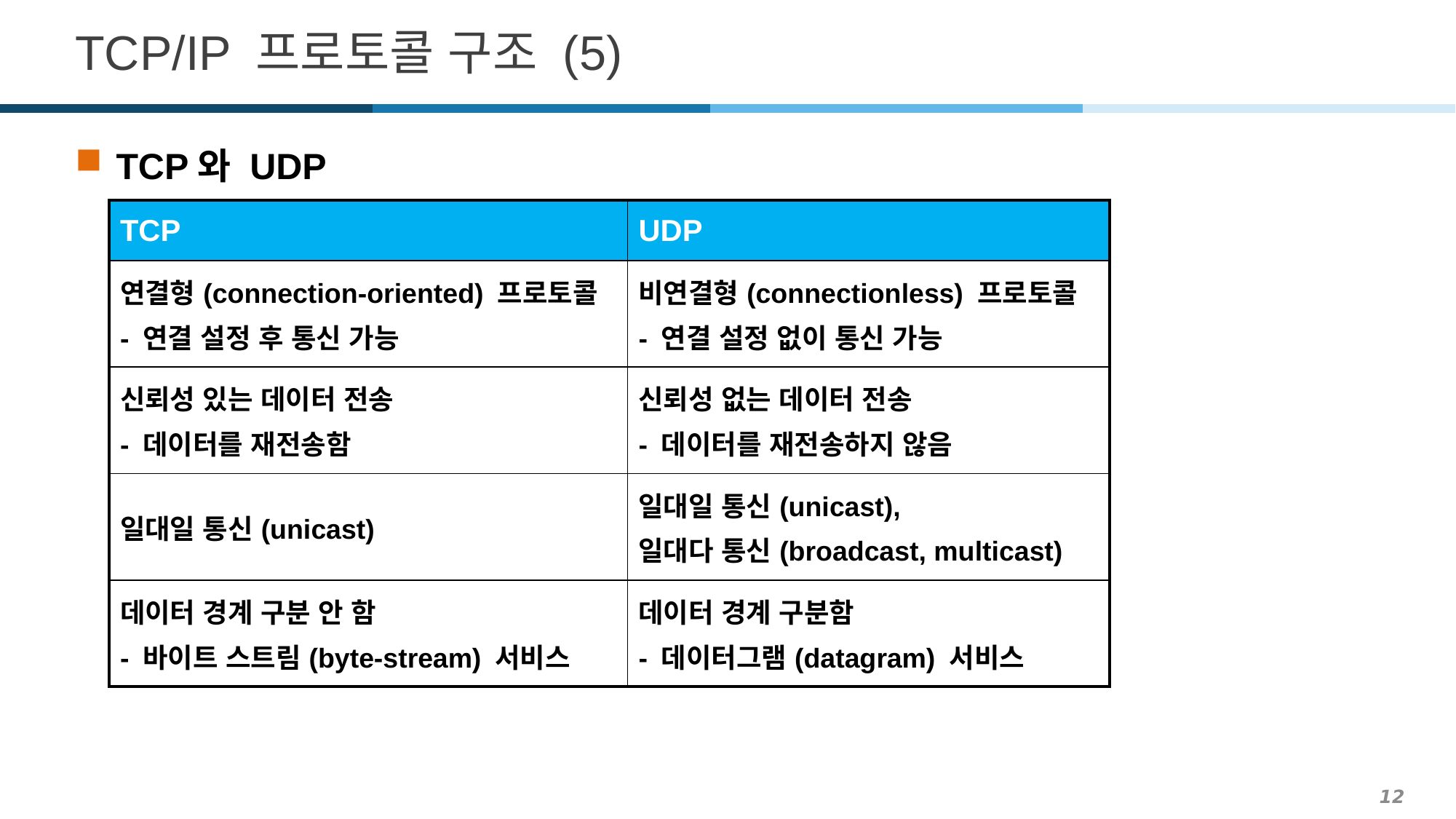

# TCP/IP 프로토콜 구조 (5)
TCP와 UDP

| TCP | UDP |
| --- | --- |
| 연결형(connection-oriented) 프로토콜 - 연결 설정 후 통신 가능 | 비연결형(connectionless) 프로토콜 - 연결 설정 없이 통신 가능 |
| 신뢰성 있는 데이터 전송 - 데이터를 재전송함 | 신뢰성 없는 데이터 전송 - 데이터를 재전송하지 않음 |
| 일대일 통신(unicast) | 일대일 통신(unicast), 일대다 통신(broadcast, multicast) |
| 데이터 경계 구분 안 함 - 바이트 스트림(byte-stream) 서비스 | 데이터 경계 구분함 - 데이터그램(datagram) 서비스 |